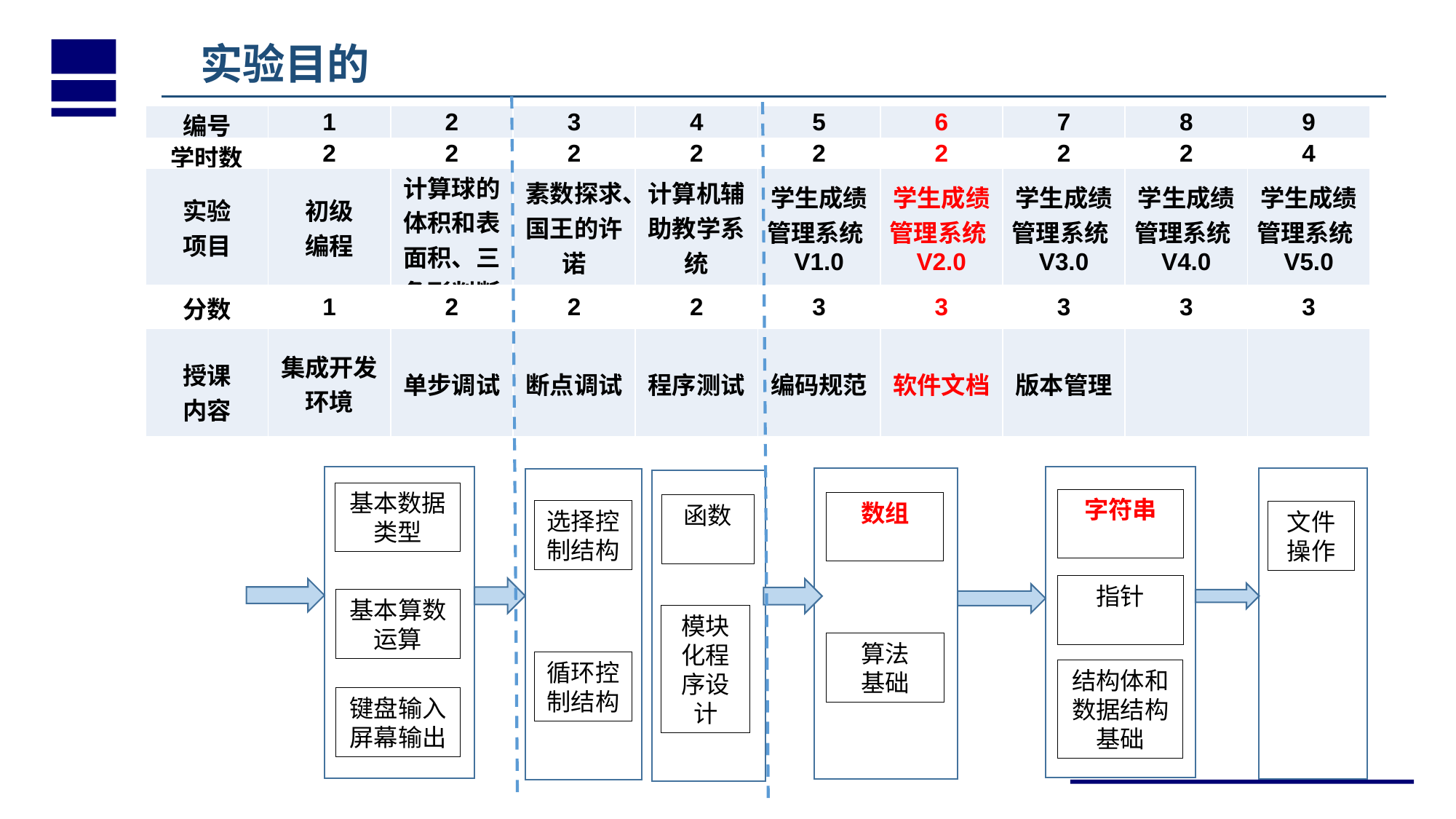

实验目的
| 编号 | 1 | 2 | 3 | 4 | 5 | 6 | 7 | 8 | 9 |
| --- | --- | --- | --- | --- | --- | --- | --- | --- | --- |
| 学时数 | 2 | 2 | 2 | 2 | 2 | 2 | 2 | 2 | 4 |
| 实验 项目 | 初级 编程 | 计算球的体积和表面积、三角形判断 | 素数探求、国王的许诺 | 计算机辅助教学系统 | 学生成绩管理系统V1.0 | 学生成绩管理系统V2.0 | 学生成绩管理系统V3.0 | 学生成绩管理系统V4.0 | 学生成绩管理系统V5.0 |
| 分数 | 1 | 2 | 2 | 2 | 3 | 3 | 3 | 3 | 3 |
| 授课 内容 | 集成开发环境 | 单步调试 | 断点调试 | 程序测试 | 编码规范 | 软件文档 | 版本管理 |  |  |

字符串

指针

结构体和数据结构基础

基本数据
类型
基本算数
运算
键盘输入
屏幕输出

数组

算法
基础

文件
操作

选择控制结构
循环控制结构

函数

模块化程序设计